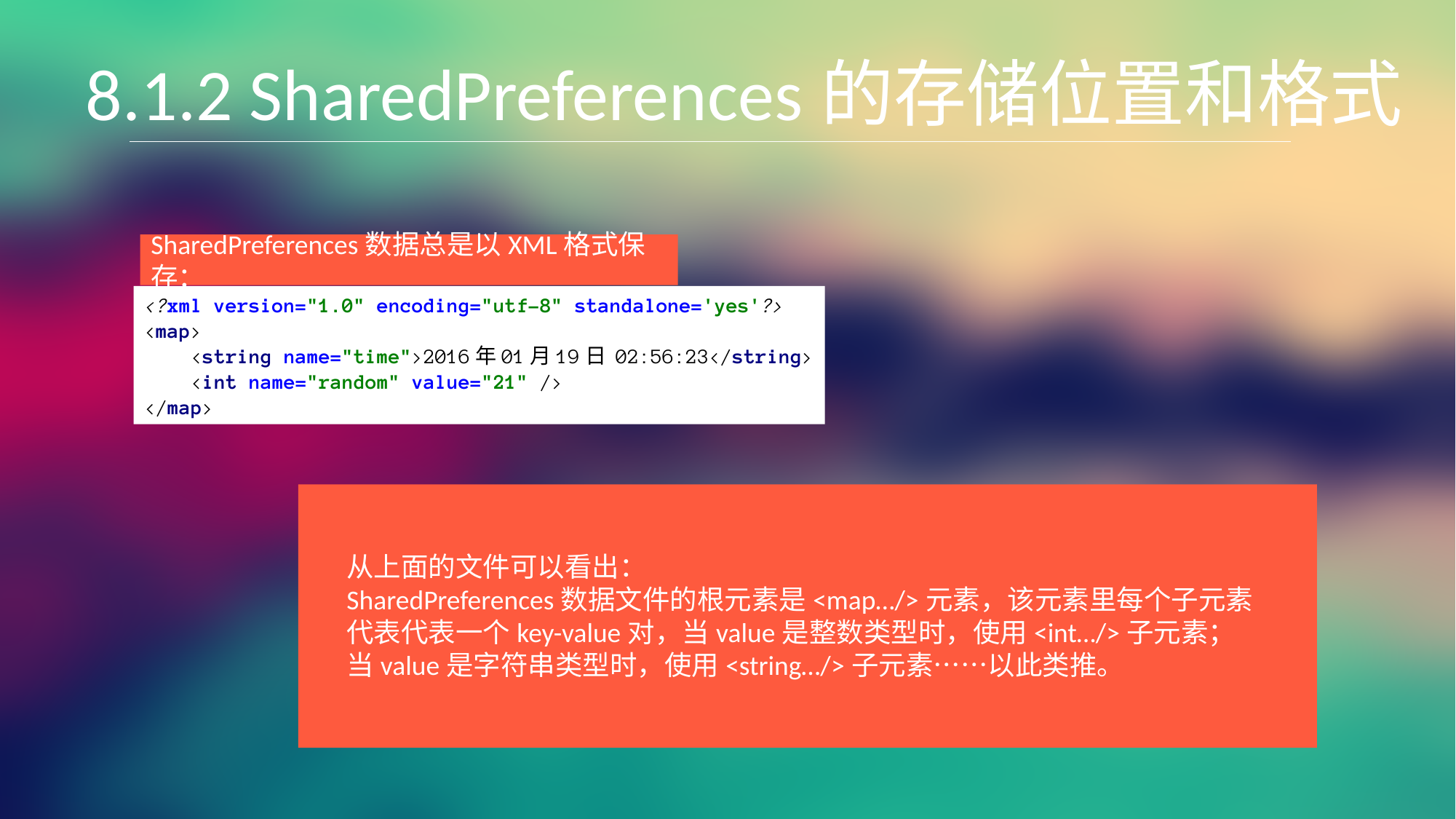

8.1.2 SharedPreferences的存储位置和格式
SharedPreferences数据总是以XML格式保存：
<?xml version="1.0" encoding="utf-8" standalone='yes'?>
<map>
    <string name="time">2016年01月19日 02:56:23</string>
    <int name="random" value="21" />
</map>

从上面的文件可以看出：
SharedPreferences数据文件的根元素是<map…/>元素，该元素里每个子元素代表代表一个key-value对，当value是整数类型时，使用<int…/>子元素；当value是字符串类型时，使用<string…/>子元素……以此类推。